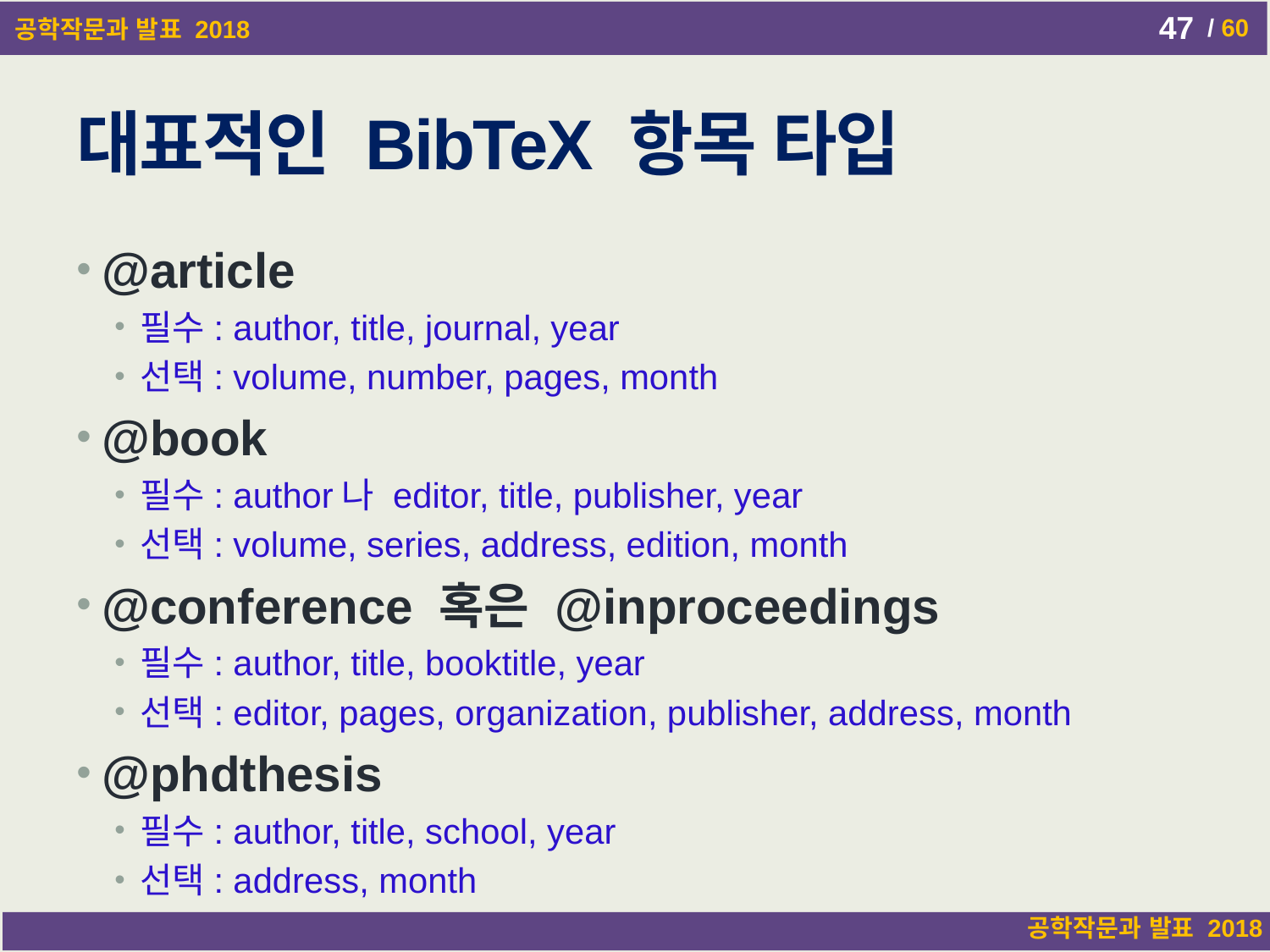

Writing and Presentation
47
# 대표적인 BibTeX 항목 타입
@article
필수: author, title, journal, year
선택: volume, number, pages, month
@book
필수: author나 editor, title, publisher, year
선택: volume, series, address, edition, month
@conference 혹은 @inproceedings
필수: author, title, booktitle, year
선택: editor, pages, organization, publisher, address, month
@phdthesis
필수: author, title, school, year
선택: address, month